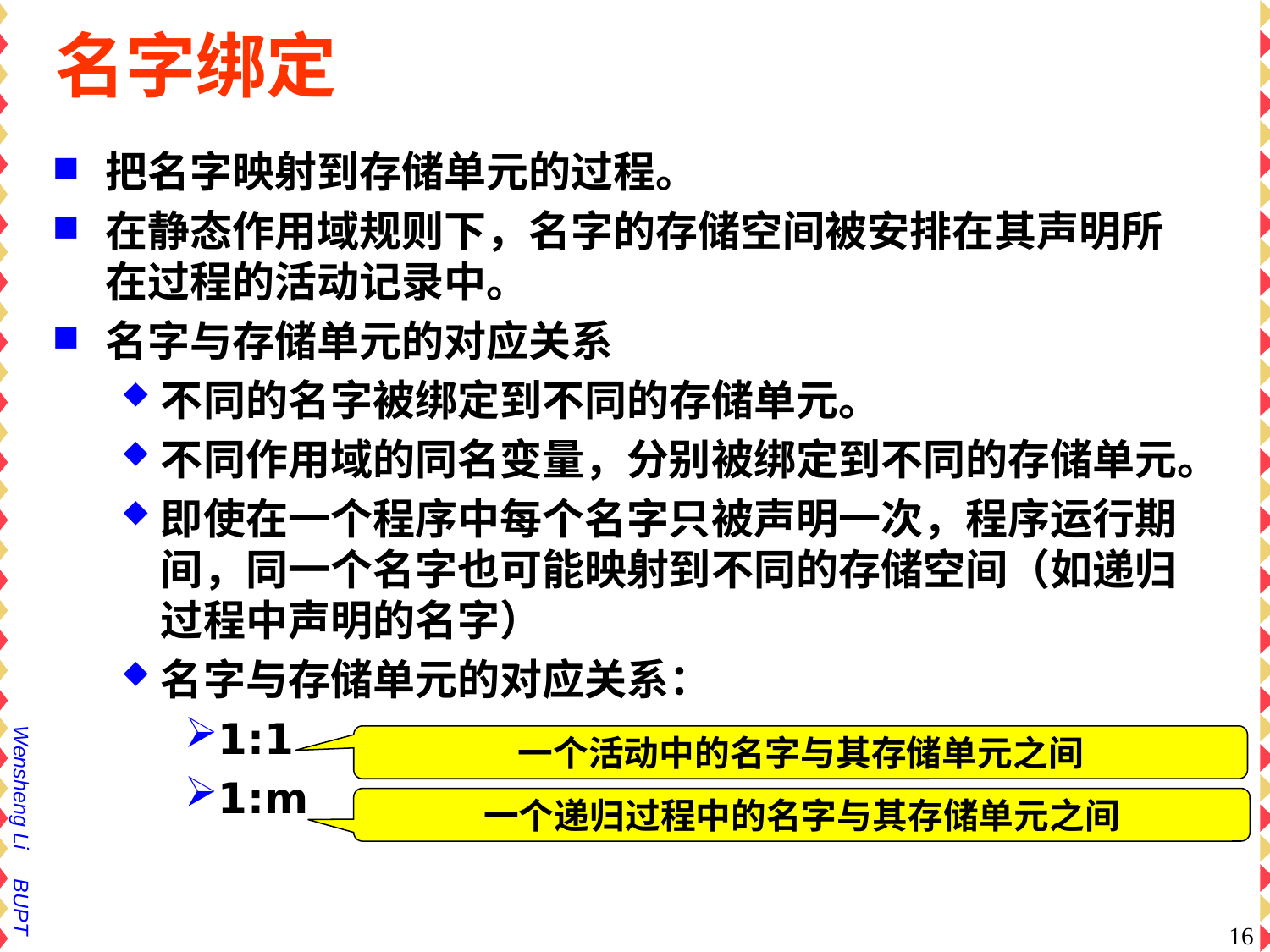

# 名字绑定
把名字映射到存储单元的过程。
在静态作用域规则下，名字的存储空间被安排在其声明所在过程的活动记录中。
名字与存储单元的对应关系
不同的名字被绑定到不同的存储单元。
不同作用域的同名变量，分别被绑定到不同的存储单元。
即使在一个程序中每个名字只被声明一次，程序运行期间，同一个名字也可能映射到不同的存储空间（如递归过程中声明的名字）
名字与存储单元的对应关系：
1:1
1:m
一个活动中的名字与其存储单元之间
一个递归过程中的名字与其存储单元之间
16